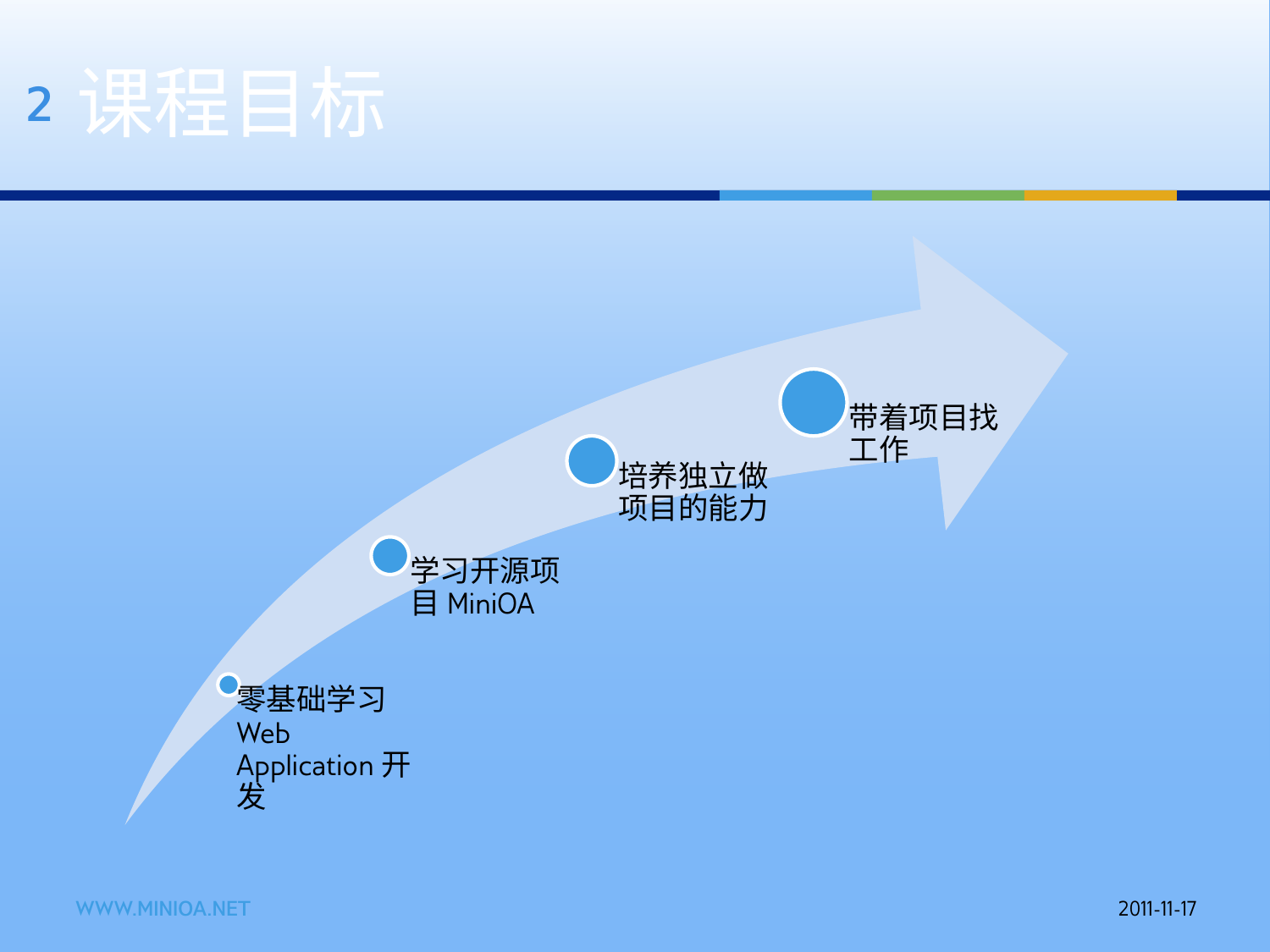

# 课程目标
2

带着项目找工作

培养独立做项目的能力

学习开源项目MiniOA

零基础学习Web Application开发
www.minioa.net
2011-11-17